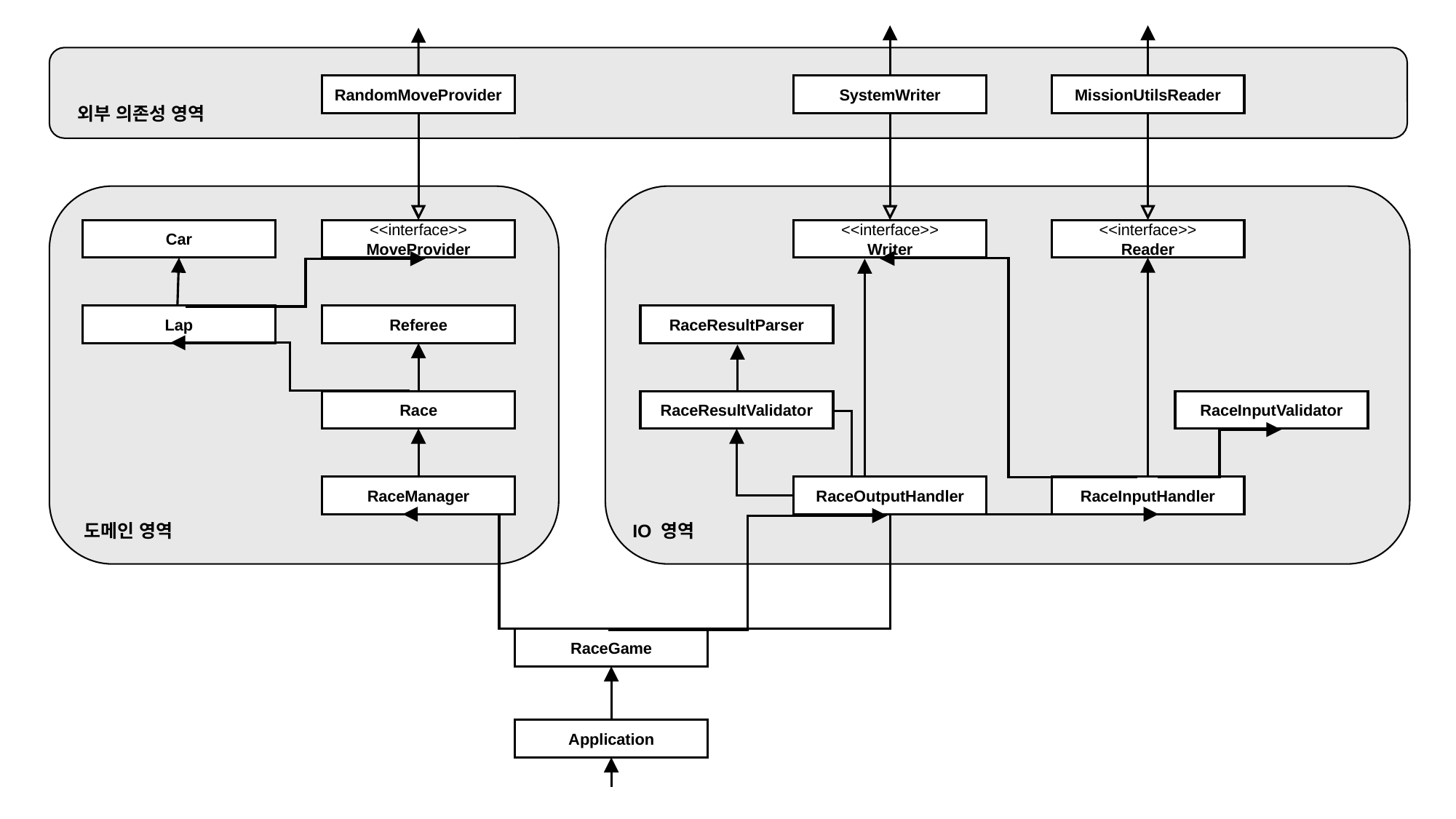

RandomMoveProvider
SystemWriter
MissionUtilsReader
외부 의존성 영역

Car
<<interface>>
MoveProvider
<<interface>>
Writer
<<interface>>
Reader
Lap
Referee
RaceResultParser
Race
RaceResultValidator
RaceInputValidator
RaceManager
RaceOutputHandler
RaceInputHandler
도메인 영역
IO 영역
RaceGame
Application